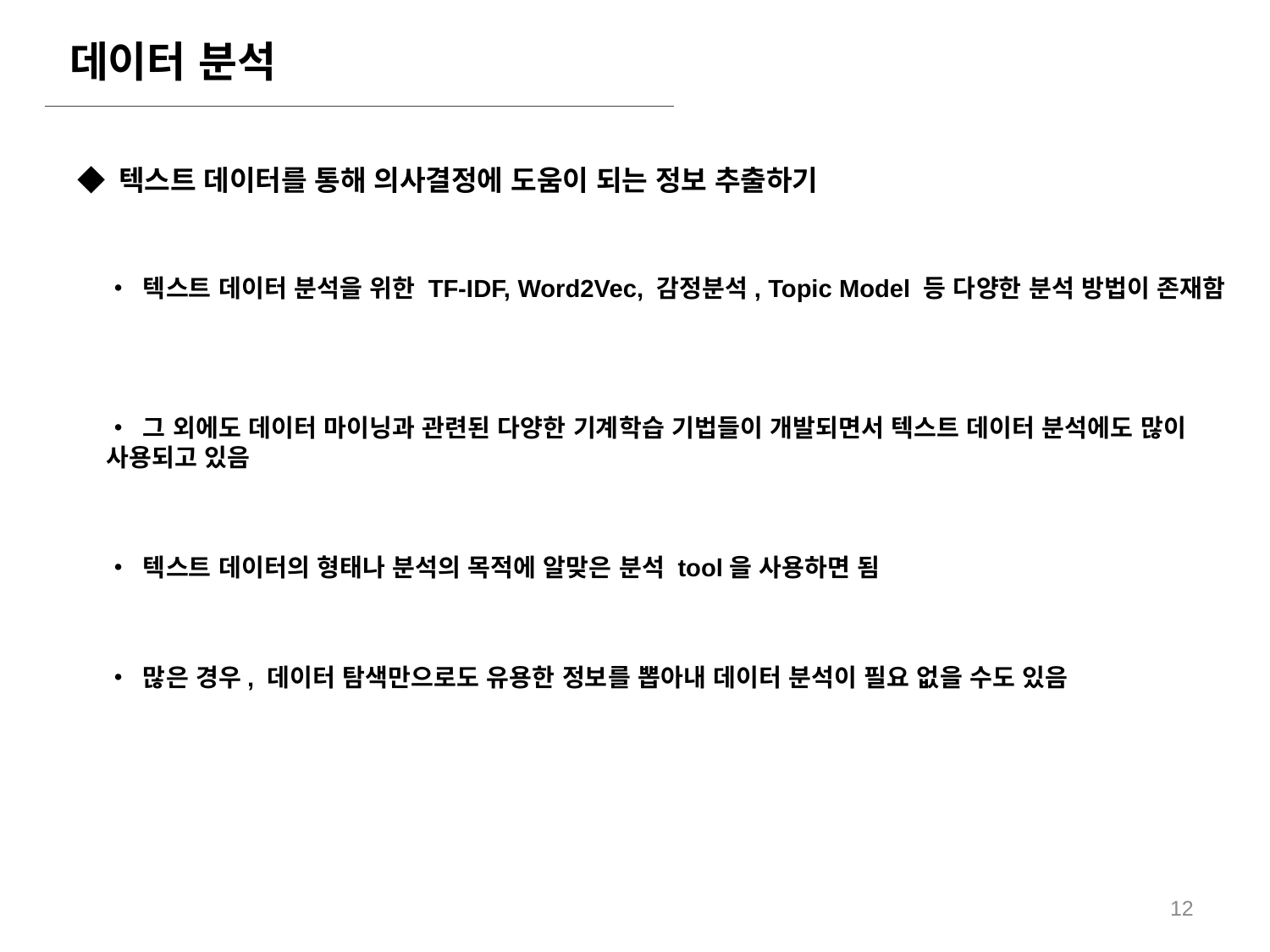

데이터 분석
◆ 텍스트 데이터를 통해 의사결정에 도움이 되는 정보 추출하기
• 텍스트 데이터 분석을 위한 TF-IDF, Word2Vec, 감정분석, Topic Model 등 다양한 분석 방법이 존재함
• 그 외에도 데이터 마이닝과 관련된 다양한 기계학습 기법들이 개발되면서 텍스트 데이터 분석에도 많이 사용되고 있음
• 텍스트 데이터의 형태나 분석의 목적에 알맞은 분석 tool을 사용하면 됨
• 많은 경우, 데이터 탐색만으로도 유용한 정보를 뽑아내 데이터 분석이 필요 없을 수도 있음
12